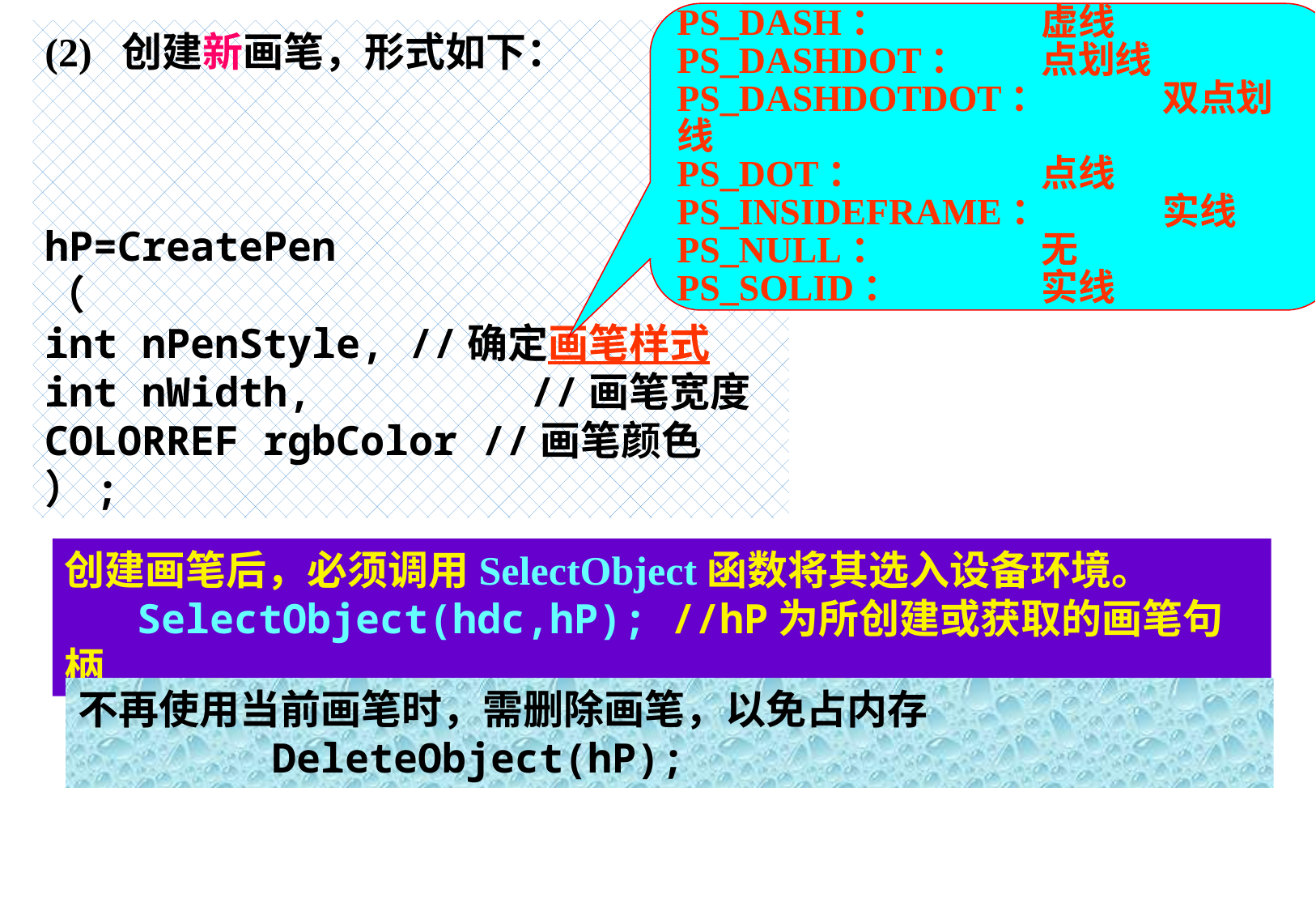

PS_DASH：		虚线
PS_DASHDOT：	点划线
PS_DASHDOTDOT：	双点划线
PS_DOT：		点线
PS_INSIDEFRAME：	实线
PS_NULL：		无
PS_SOLID：		实线
(2)  创建新画笔，形式如下：

hP=CreatePen
（
int nPenStyle,	//确定画笔样式
int nWidth,	  	//画笔宽度
COLORREF rgbColor //画笔颜色
）;
创建画笔后，必须调用SelectObject函数将其选入设备环境。
   SelectObject(hdc,hP); //hP为所创建或获取的画笔句柄
不再使用当前画笔时，需删除画笔，以免占内存
        DeleteObject(hP);